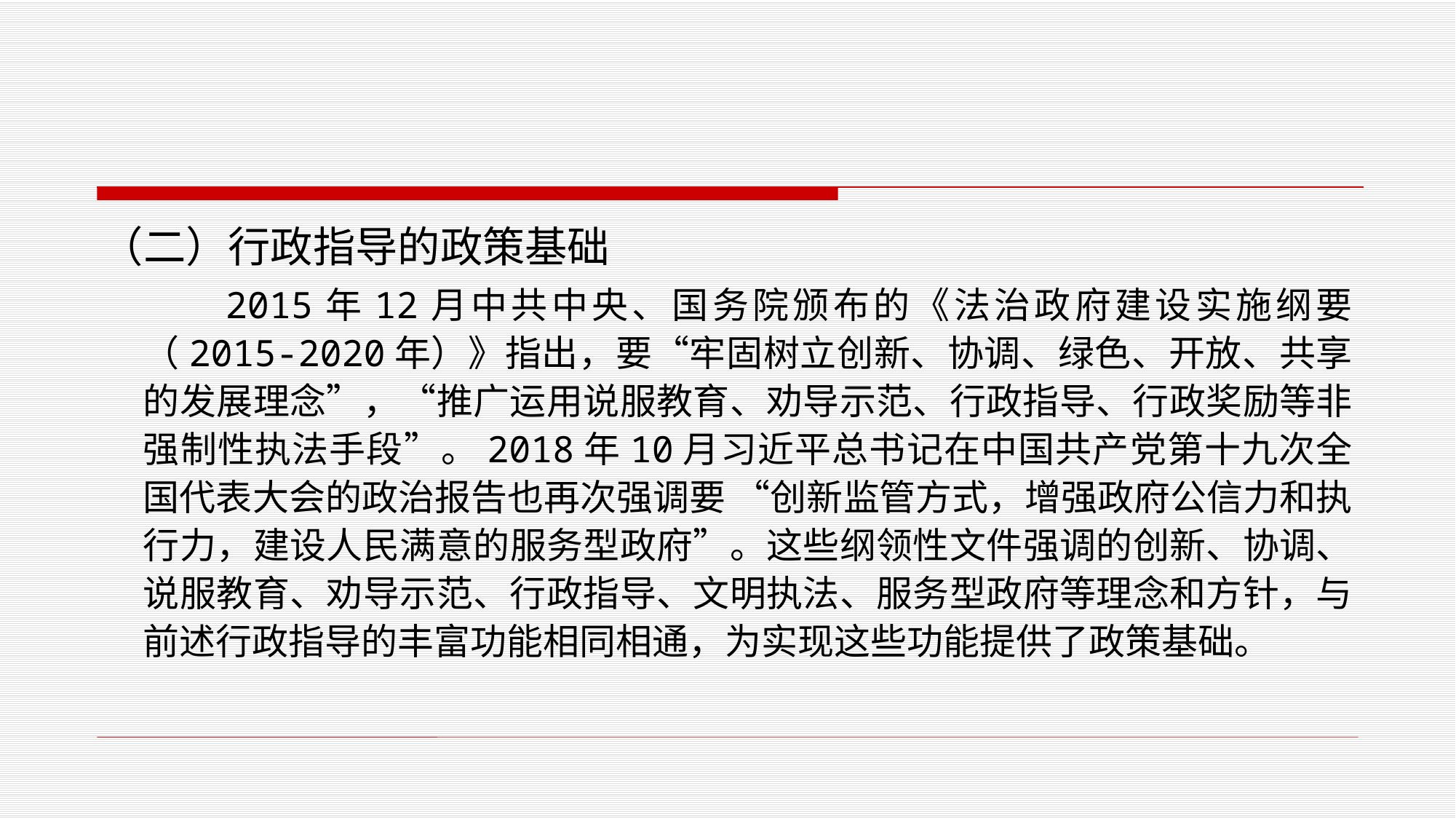

#
（二）行政指导的政策基础
        2015年12月中共中央、国务院颁布的《法治政府建设实施纲要（2015-2020年）》指出，要“牢固树立创新、协调、绿色、开放、共享的发展理念”，“推广运用说服教育、劝导示范、行政指导、行政奖励等非强制性执法手段”。2018年10月习近平总书记在中国共产党第十九次全国代表大会的政治报告也再次强调要 “创新监管方式，增强政府公信力和执行力，建设人民满意的服务型政府”。这些纲领性文件强调的创新、协调、说服教育、劝导示范、行政指导、文明执法、服务型政府等理念和方针，与前述行政指导的丰富功能相同相通，为实现这些功能提供了政策基础。